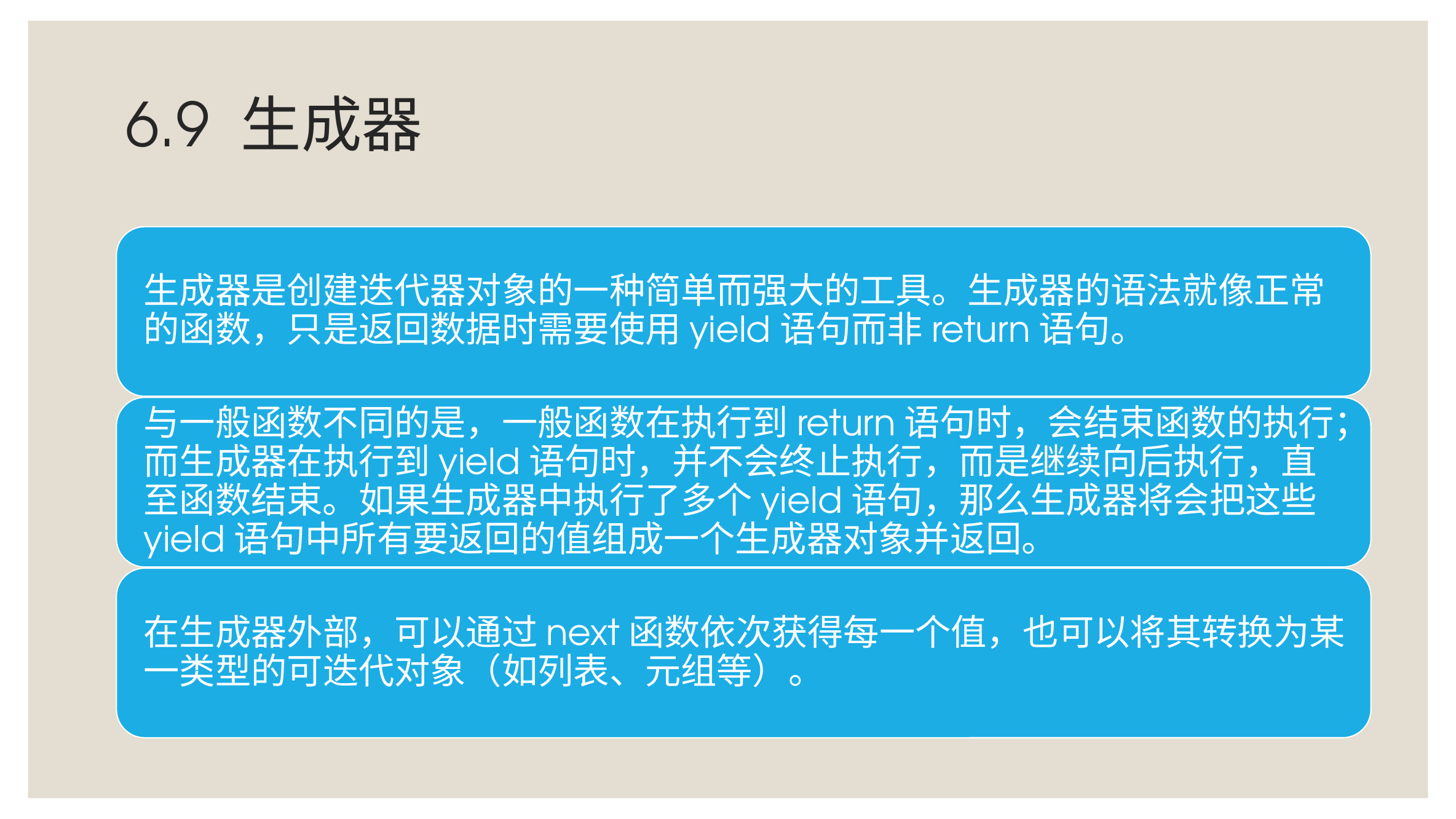

# 6.9 生成器
生成器是创建迭代器对象的一种简单而强大的工具。生成器的语法就像正常的函数，只是返回数据时需要使用yield语句而非return语句。
与一般函数不同的是，一般函数在执行到return语句时，会结束函数的执行；而生成器在执行到yield语句时，并不会终止执行，而是继续向后执行，直至函数结束。如果生成器中执行了多个yield语句，那么生成器将会把这些yield语句中所有要返回的值组成一个生成器对象并返回。
在生成器外部，可以通过next函数依次获得每一个值，也可以将其转换为某一类型的可迭代对象（如列表、元组等）。